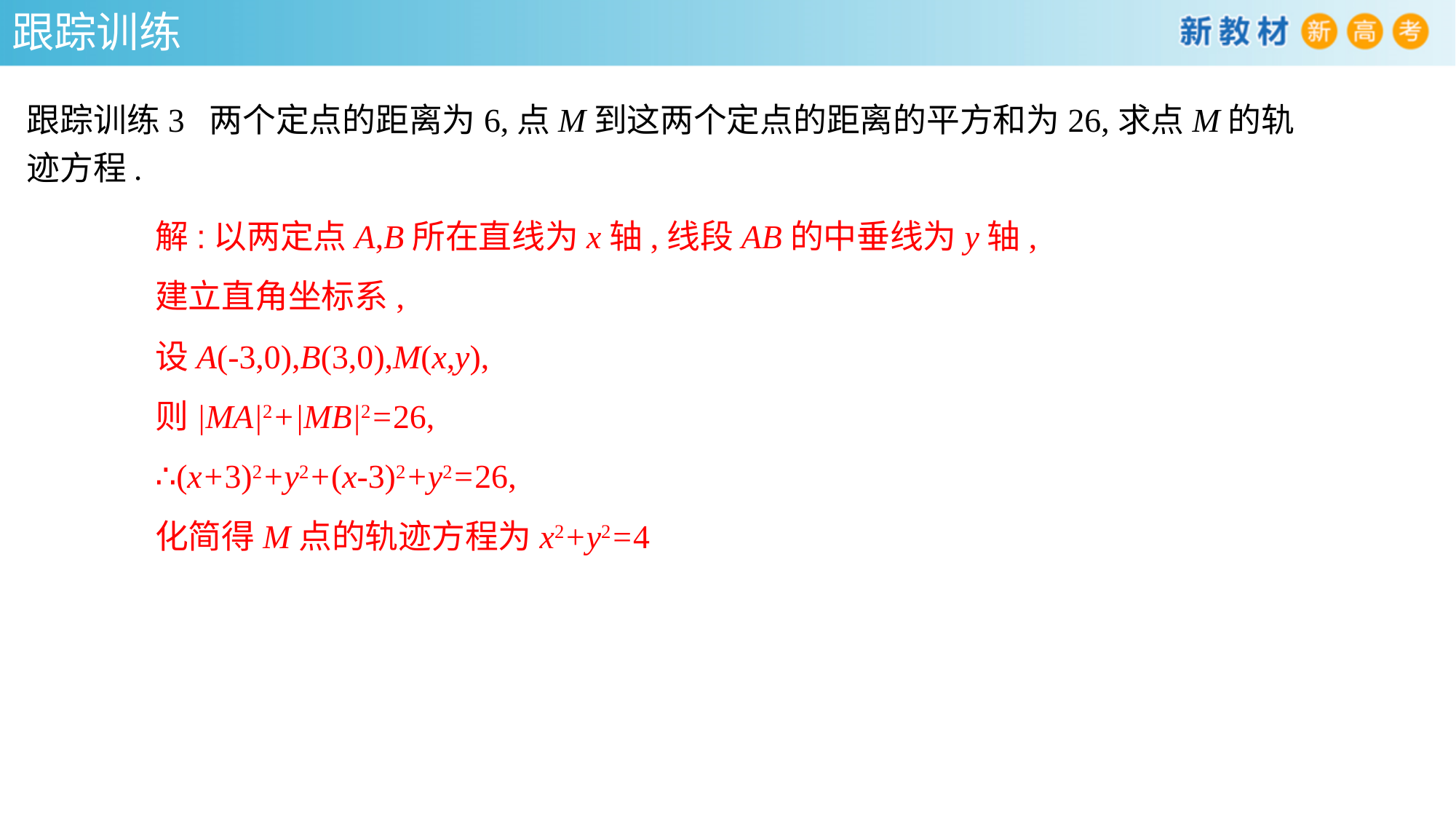

跟踪训练
跟踪训练3  两个定点的距离为6,点M到这两个定点的距离的平方和为26,求点M的轨迹方程.
解:以两定点A,B所在直线为x轴,线段AB的中垂线为y轴,
建立直角坐标系,
设A(-3,0),B(3,0),M(x,y),
则|MA|2+|MB|2=26,
∴(x+3)2+y2+(x-3)2+y2=26,
化简得M点的轨迹方程为x2+y2=4